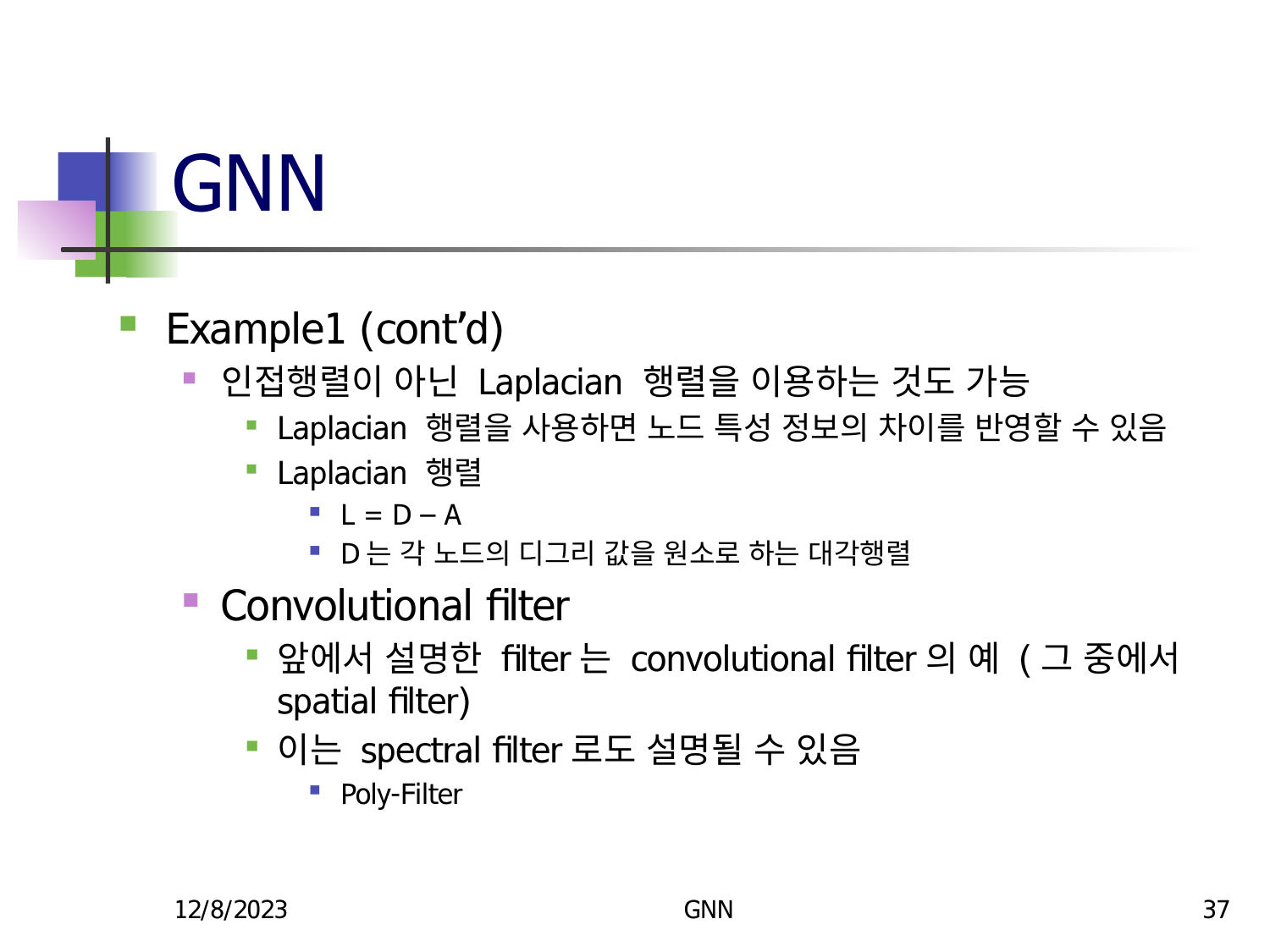

# GNN
Example1 (cont’d)
인접행렬이 아닌 Laplacian 행렬을 이용하는 것도 가능
Laplacian 행렬을 사용하면 노드 특성 정보의 차이를 반영할 수 있음
Laplacian 행렬
L = D – A
D는 각 노드의 디그리 값을 원소로 하는 대각행렬
Convolutional filter
앞에서 설명한 filter는 convolutional filter의 예 (그 중에서 spatial filter)
이는 spectral filter로도 설명될 수 있음
Poly-Filter
12/8/2023
GNN
37